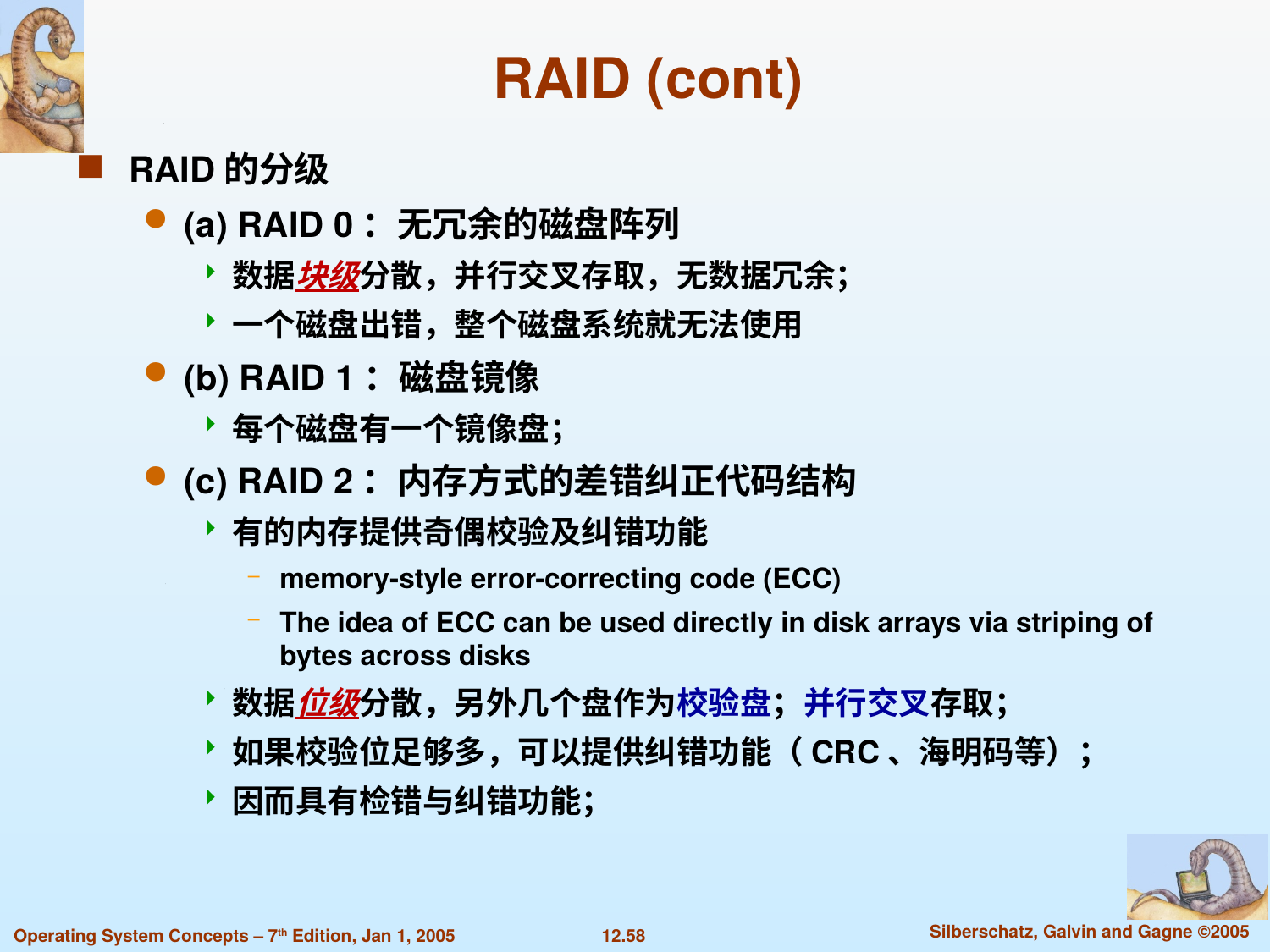

# RAID (cont)
RAID的分级
(a) RAID 0：无冗余的磁盘阵列
数据块级分散，并行交叉存取，无数据冗余；
一个磁盘出错，整个磁盘系统就无法使用
(b) RAID 1：磁盘镜像
每个磁盘有一个镜像盘；
(c) RAID 2：内存方式的差错纠正代码结构
有的内存提供奇偶校验及纠错功能
memory-style error-correcting code (ECC)
The idea of ECC can be used directly in disk arrays via striping of bytes across disks
数据位级分散，另外几个盘作为校验盘；并行交叉存取；
如果校验位足够多，可以提供纠错功能（CRC、海明码等）；
因而具有检错与纠错功能；